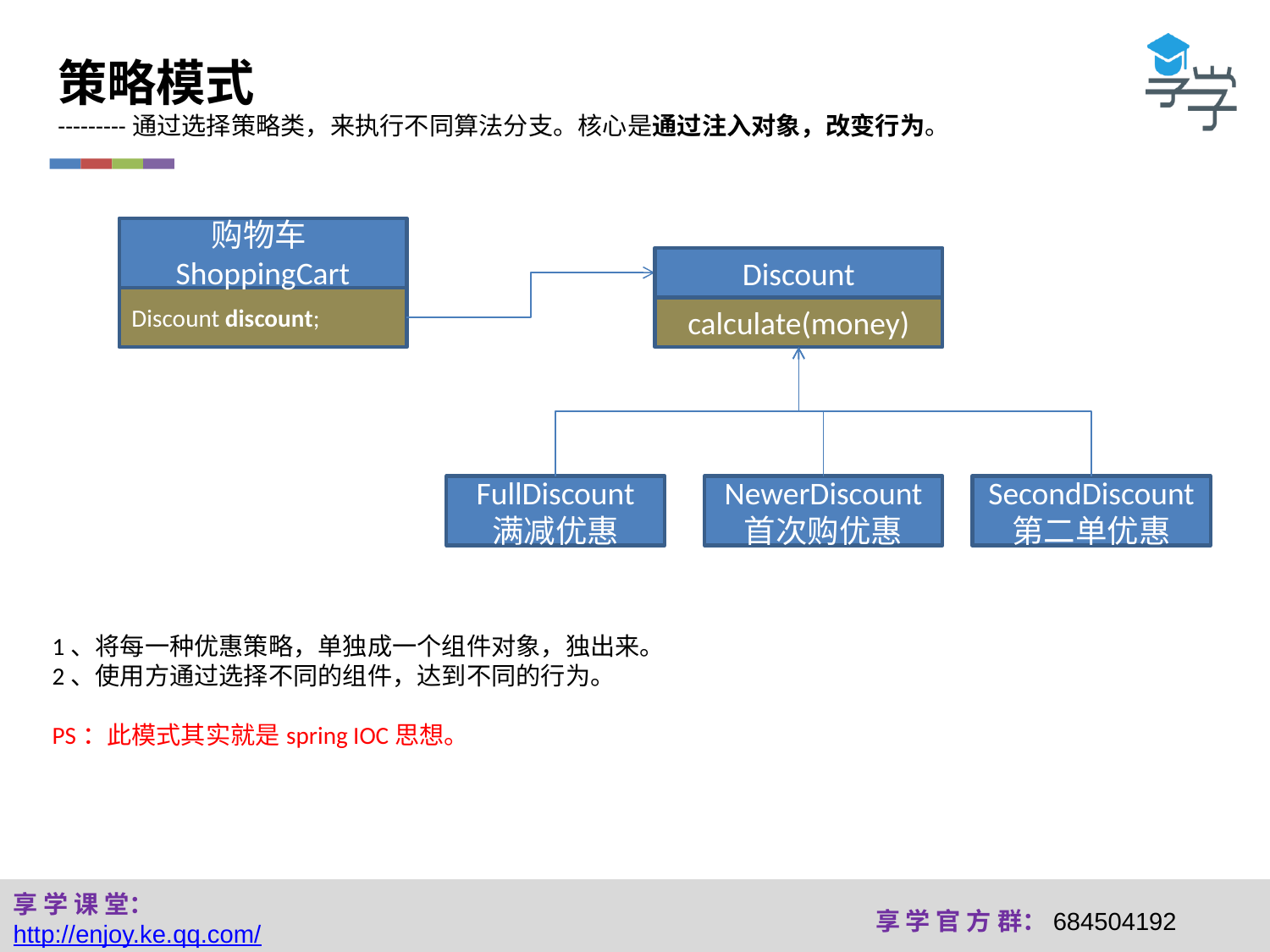

策略模式
---------通过选择策略类，来执行不同算法分支。核心是通过注入对象，改变行为。

购物车ShoppingCart
Discount
Discount discount;
calculate(money)
FullDiscount
满减优惠
NewerDiscount
首次购优惠
SecondDiscount
第二单优惠
1、将每一种优惠策略，单独成一个组件对象，独出来。
2、使用方通过选择不同的组件，达到不同的行为。

PS：此模式其实就是spring IOC思想。